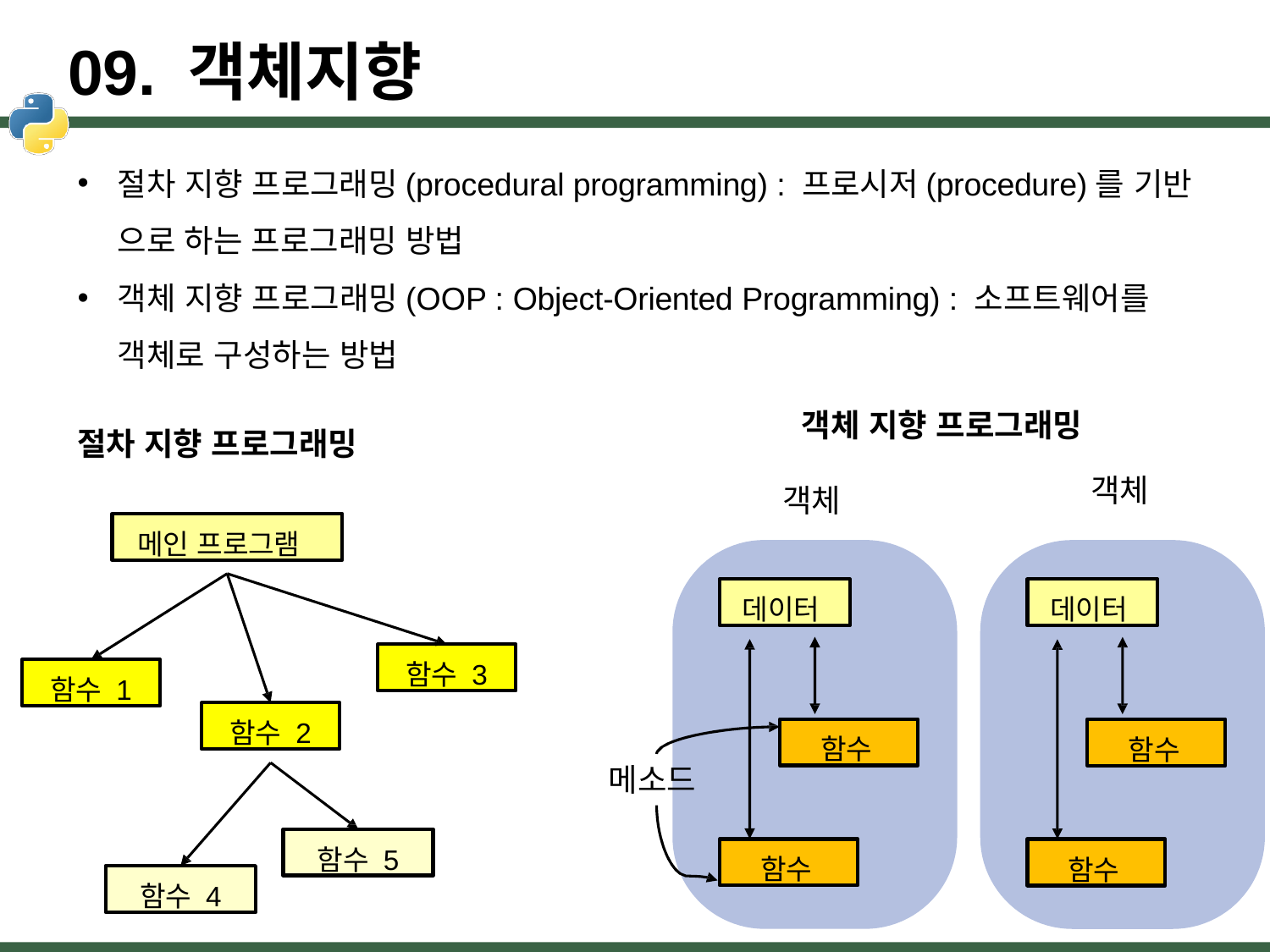

# 09. 객체지향

절차 지향 프로그래밍(procedural programming) : 프로시저(procedure)를 기반
으로 하는 프로그래밍 방법
객체 지향 프로그래밍(OOP : Object-Oriented Programming) : 소프트웨어를  객체로 구성하는 방법
객체 지향 프로그래밍
절차 지향 프로그래밍
객체
객체
메인 프로그램

데이터
데이터

함수 3
함수 1
함수 2
함수
함수

메소드

함수 5
함수
함수
함수 4
65